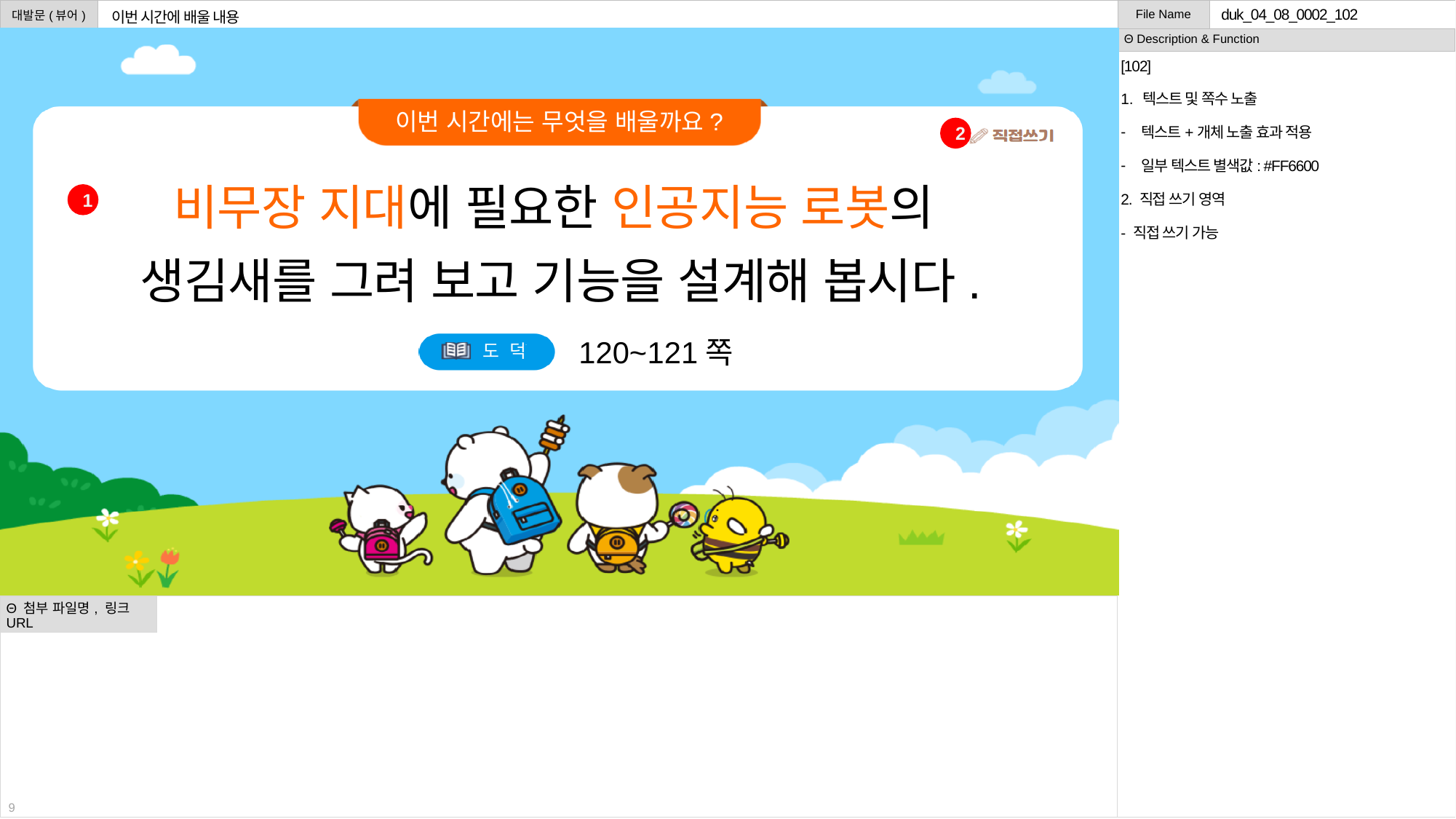

duk_04_08_0002_102
이번 시간에 배울 내용
[102]
텍스트 및 쪽수 노출
텍스트+개체 노출 효과 적용
일부 텍스트 별색값: #FF6600
2. 직접 쓰기 영역
- 직접 쓰기 가능
2
비무장 지대에 필요한 인공지능 로봇의
생김새를 그려 보고 기능을 설계해 봅시다.
1
120~121쪽